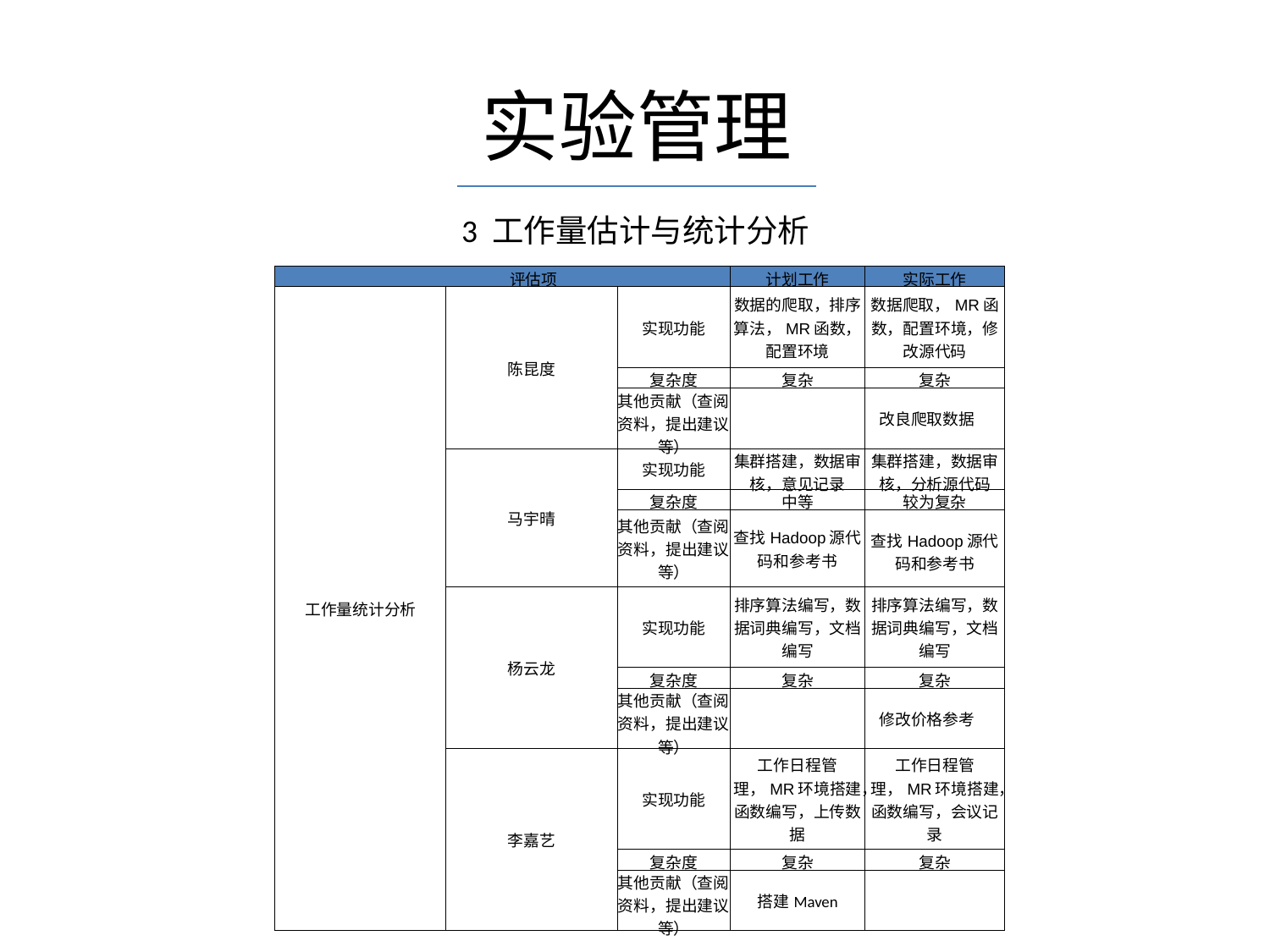

实验管理
3 工作量估计与统计分析
| 评估项 |  |  | 计划工作 | 实际工作 |
| --- | --- | --- | --- | --- |
| 工作量统计分析 | 陈昆度 | 实现功能 | 数据的爬取，排序算法，MR函数，配置环境 | 数据爬取，MR函数，配置环境，修改源代码 |
|  |  | 复杂度 | 复杂 | 复杂 |
|  |  | 其他贡献（查阅资料，提出建议等） |  | 改良爬取数据 |
|  | 马宇晴 | 实现功能 | 集群搭建，数据审核，意见记录 | 集群搭建，数据审核，分析源代码 |
|  |  | 复杂度 | 中等 | 较为复杂 |
|  |  | 其他贡献（查阅资料，提出建议等） | 查找Hadoop源代码和参考书 | 查找Hadoop源代码和参考书 |
|  | 杨云龙 | 实现功能 | 排序算法编写，数据词典编写，文档编写 | 排序算法编写，数据词典编写，文档编写 |
|  |  | 复杂度 | 复杂 | 复杂 |
|  |  | 其他贡献（查阅资料，提出建议等） |  | 修改价格参考 |
|  | 李嘉艺 | 实现功能 | 工作日程管理，MR环境搭建，函数编写，上传数据 | 工作日程管理，MR环境搭建，函数编写，会议记录 |
|  |  | 复杂度 | 复杂 | 复杂 |
|  |  | 其他贡献（查阅资料，提出建议等） | 搭建Maven |  |